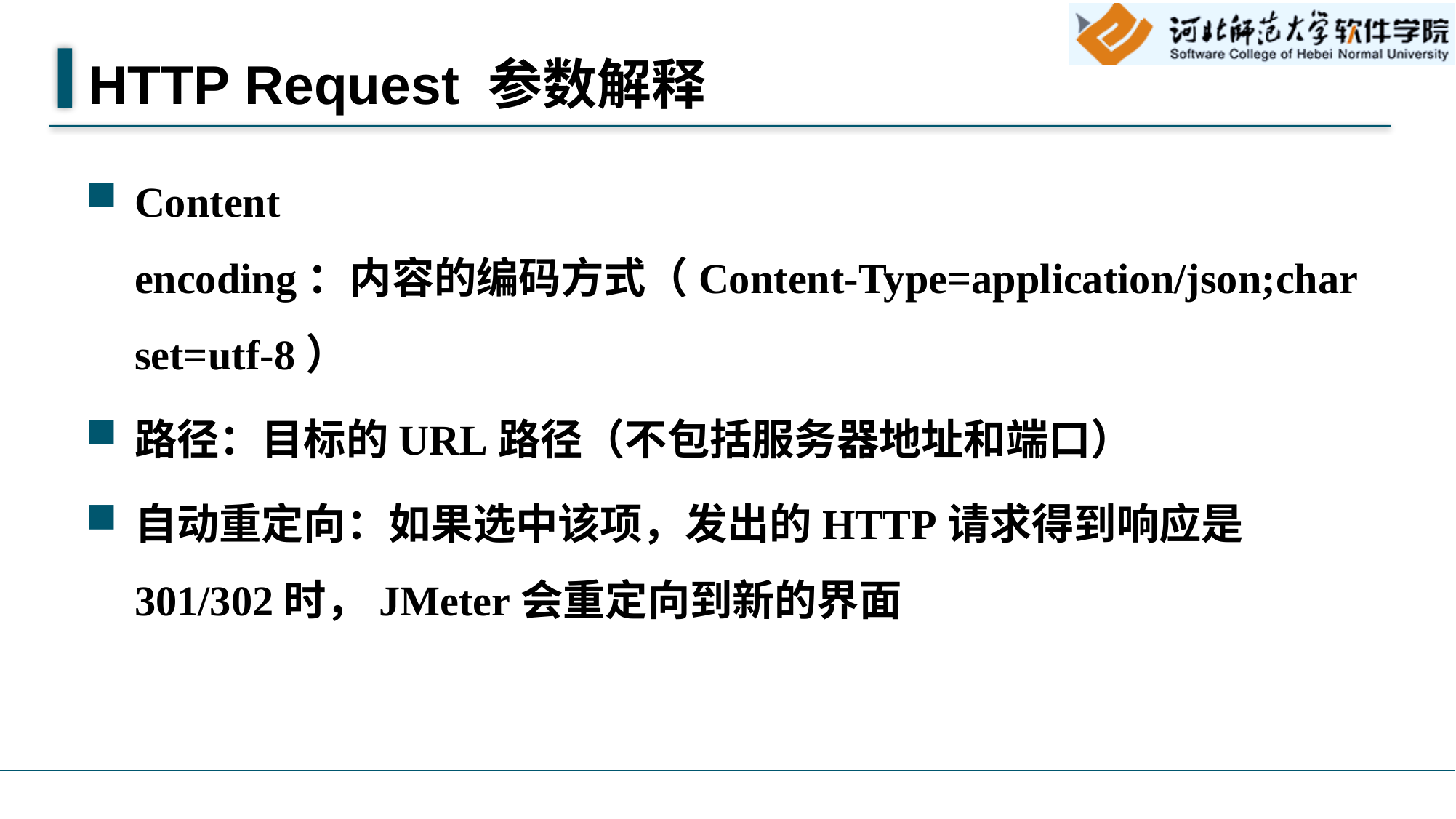

# HTTP Request 参数解释
Content encoding：内容的编码方式（Content-Type=application/json;charset=utf-8）
路径：目标的URL路径（不包括服务器地址和端口）
自动重定向：如果选中该项，发出的HTTP请求得到响应是301/302时，JMeter会重定向到新的界面